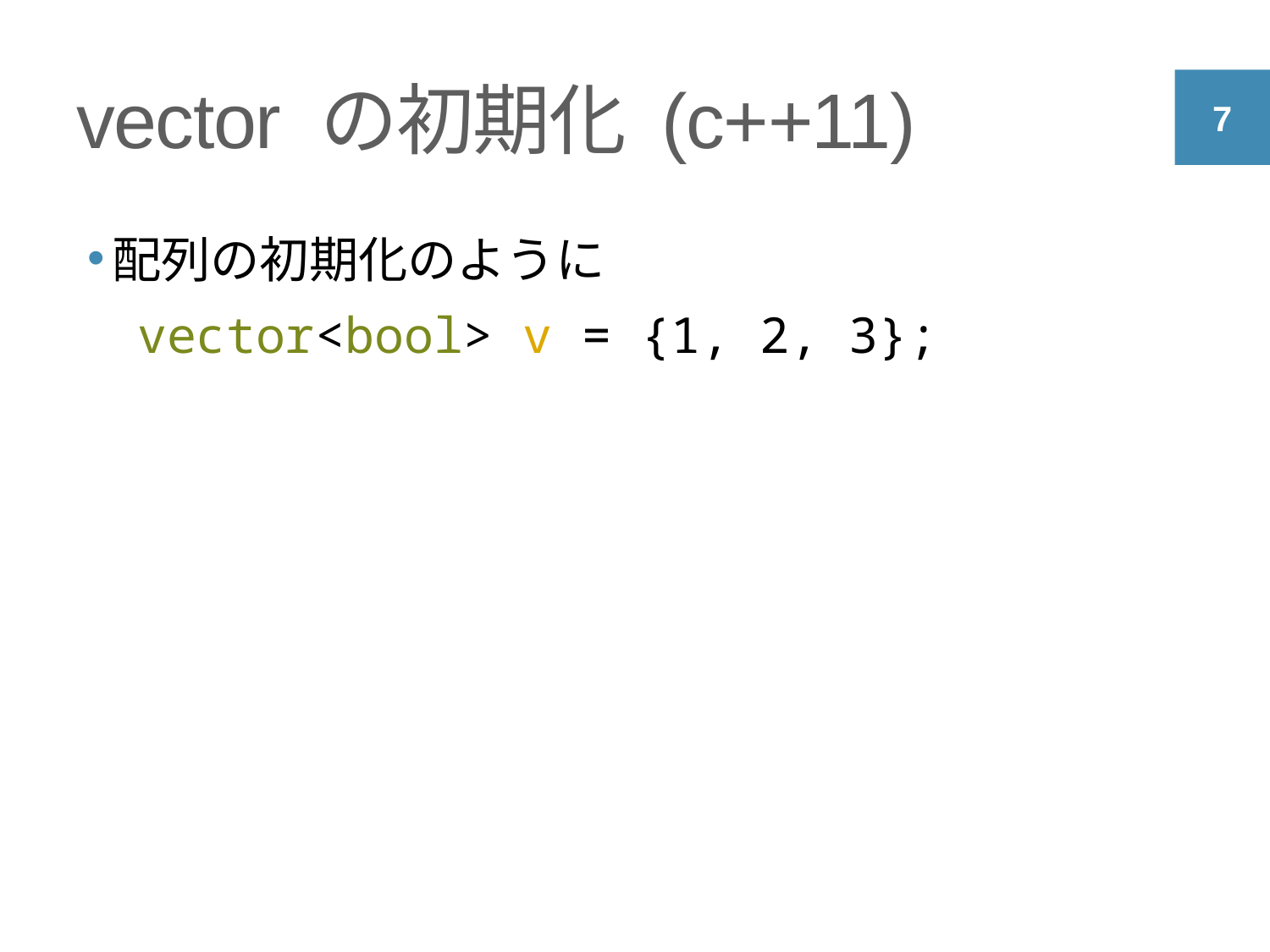

# vector の初期化 (c++11)
配列の初期化のように
vector<bool> v = {1, 2, 3};